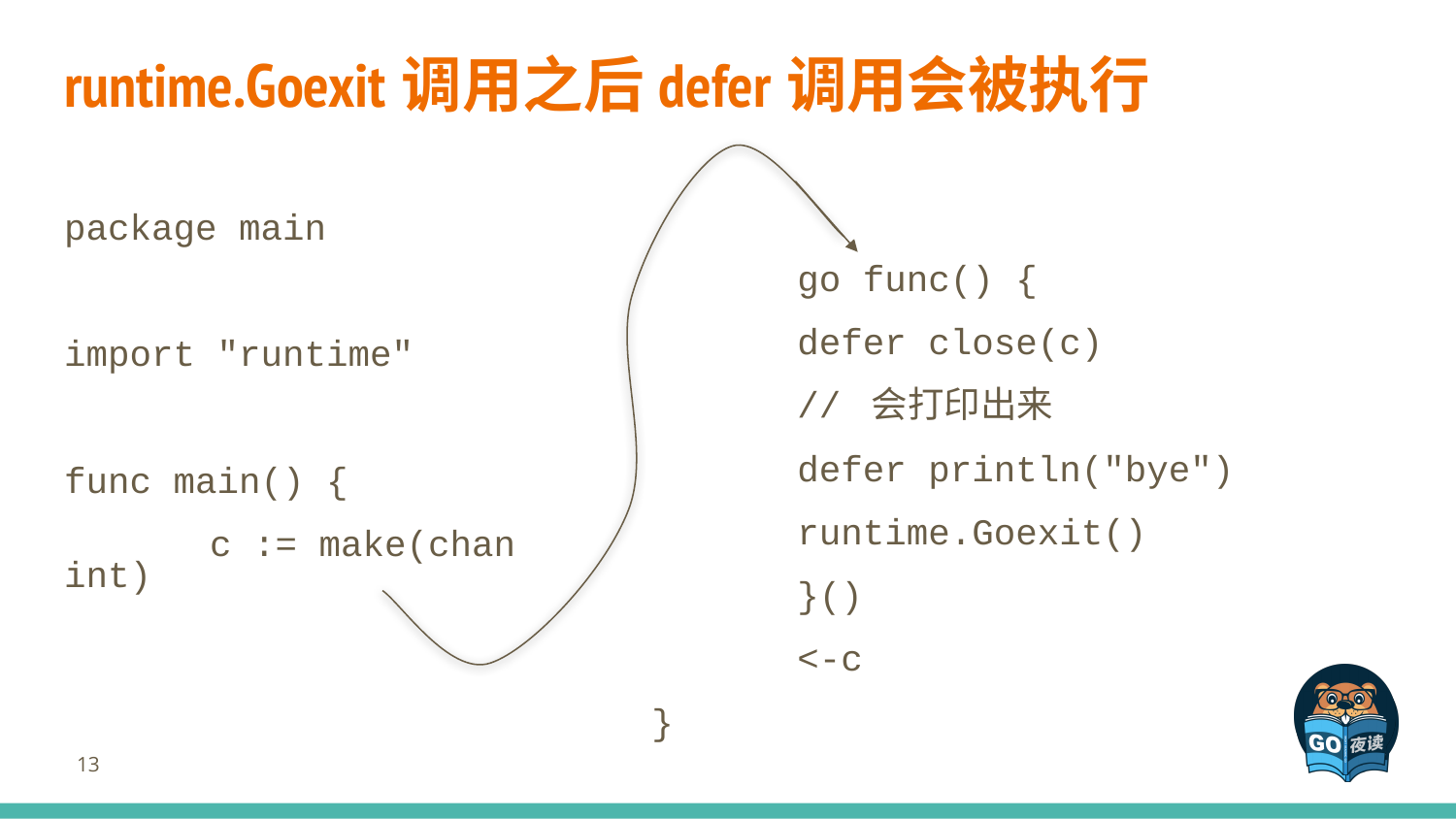

# runtime.Goexit调用之后defer调用会被执行

package main

import "runtime"

func main() {
 	c := make(chan int)
 	go func() {
      	defer close(c)
      	// 会打印出来
      	defer println("bye")
      	runtime.Goexit()
 	}()
 	<-c
}
13